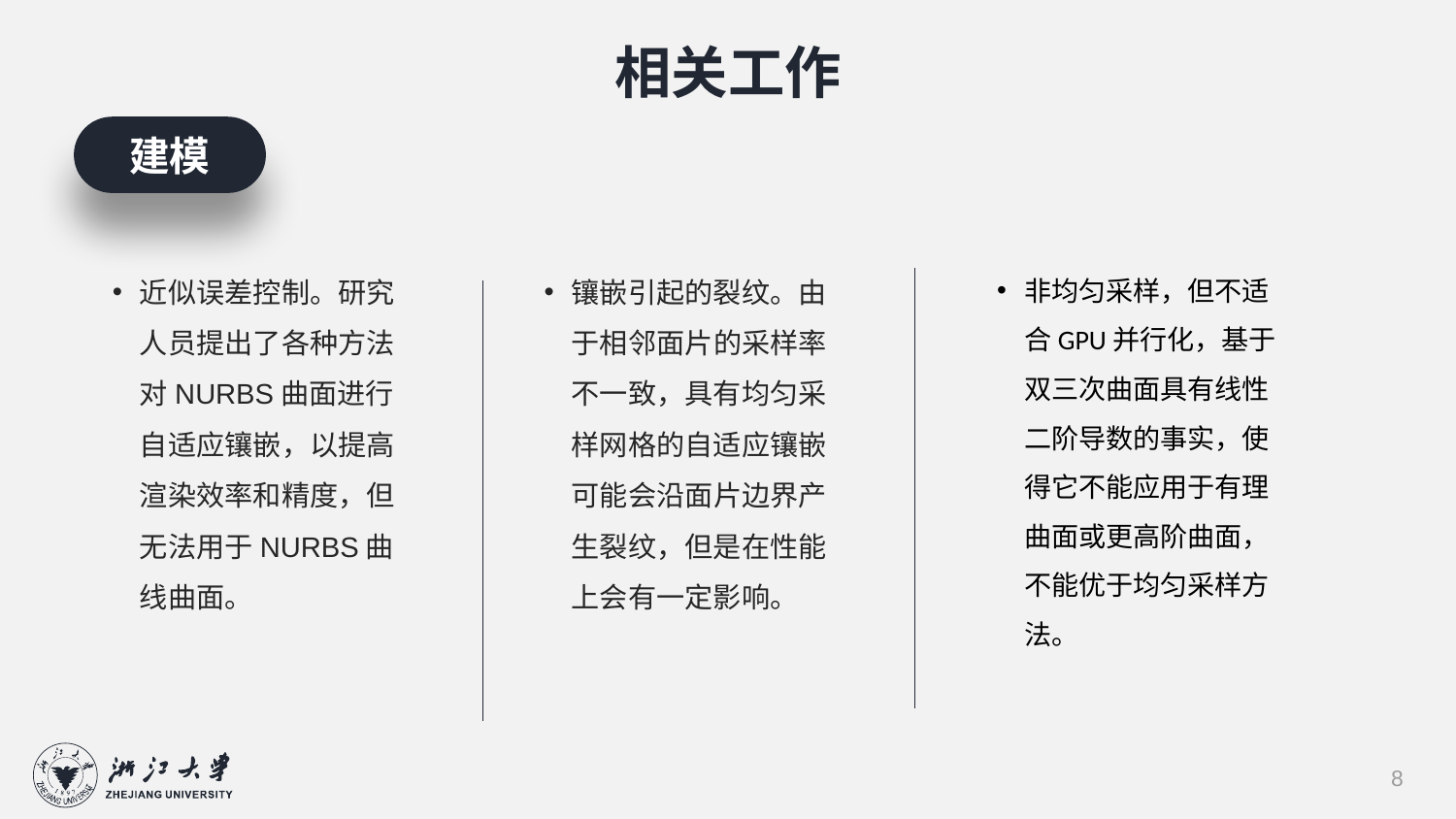

相关工作
建模
近似误差控制。研究人员提出了各种方法对NURBS曲面进行自适应镶嵌，以提高渲染效率和精度，但无法用于NURBS曲线曲面。
非均匀采样，但不适合GPU并行化，基于双三次曲面具有线性二阶导数的事实，使得它不能应用于有理曲面或更高阶曲面，不能优于均匀采样方法。
镶嵌引起的裂纹。由于相邻面片的采样率不一致，具有均匀采样网格的自适应镶嵌可能会沿面片边界产生裂纹，但是在性能上会有一定影响。
8